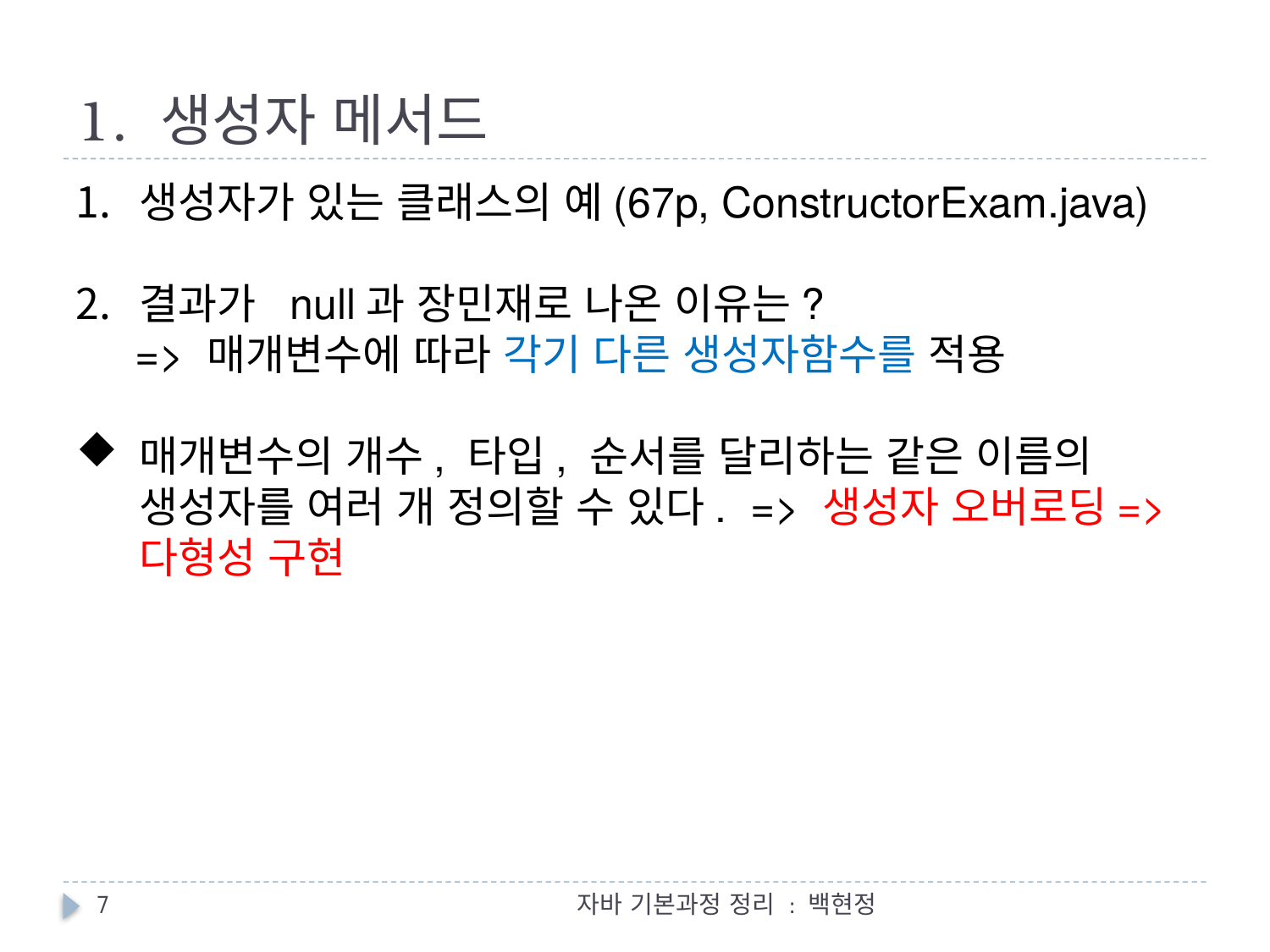

# 1. 생성자 메서드
생성자가 있는 클래스의 예(67p, ConstructorExam.java)

결과가  null과 장민재로 나온 이유는?
     => 매개변수에 따라 각기 다른 생성자함수를 적용

매개변수의 개수, 타입, 순서를 달리하는 같은 이름의 생성자를 여러 개 정의할 수 있다.  => 생성자 오버로딩=>다형성 구현
7
자바 기본과정 정리 : 백현정